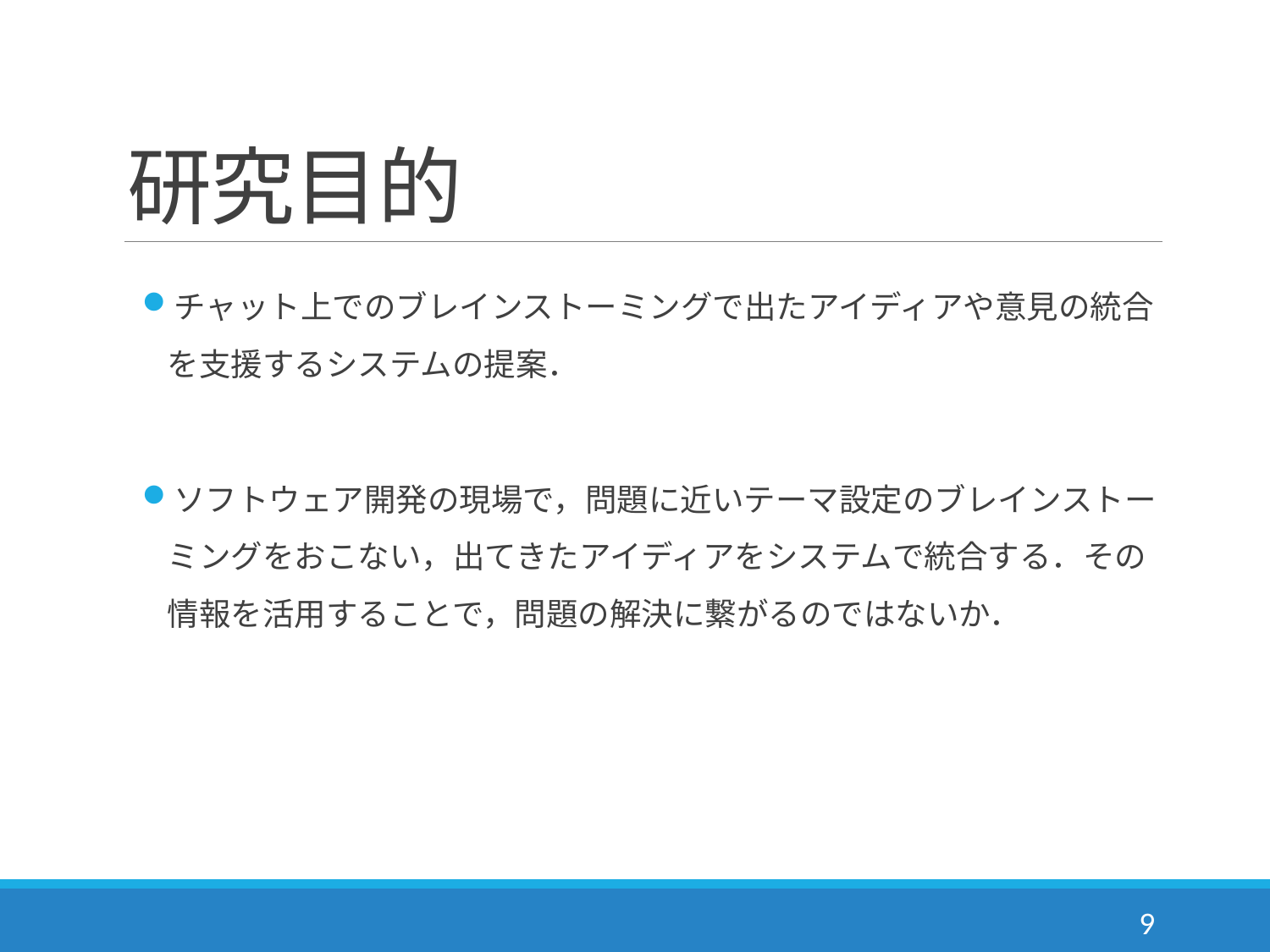

# 研究目的
チャット上でのブレインストーミングで出たアイディアや意見の統合を支援するシステムの提案．

ソフトウェア開発の現場で，問題に近いテーマ設定のブレインストーミングをおこない，出てきたアイディアをシステムで統合する．その情報を活用することで，問題の解決に繋がるのではないか．

9